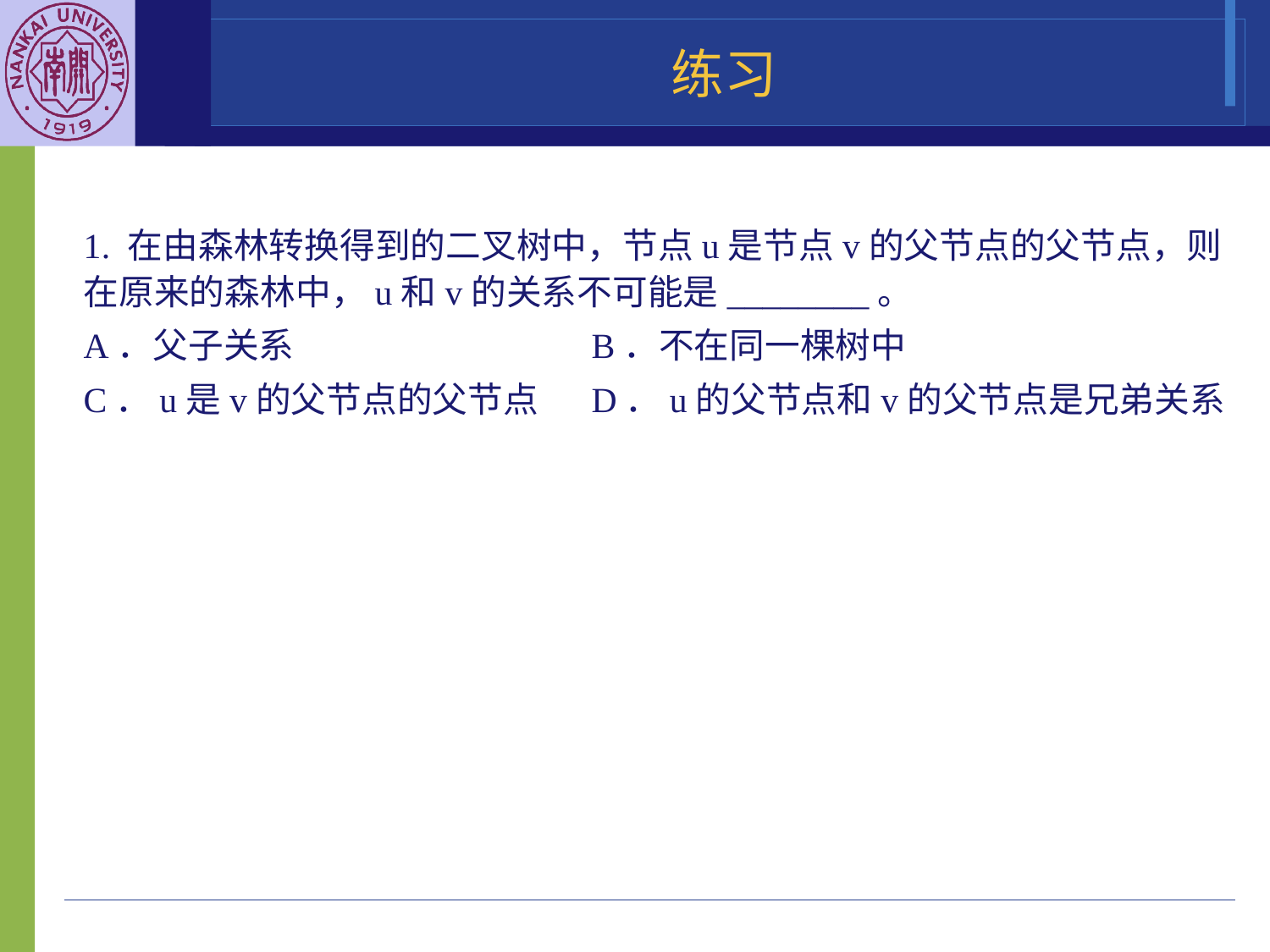

练习
1. 在由森林转换得到的二叉树中，节点u是节点v的父节点的父节点，则在原来的森林中，u和v的关系不可能是________。
A．父子关系			B．不在同一棵树中
C．u是v的父节点的父节点	D．u的父节点和v的父节点是兄弟关系

69